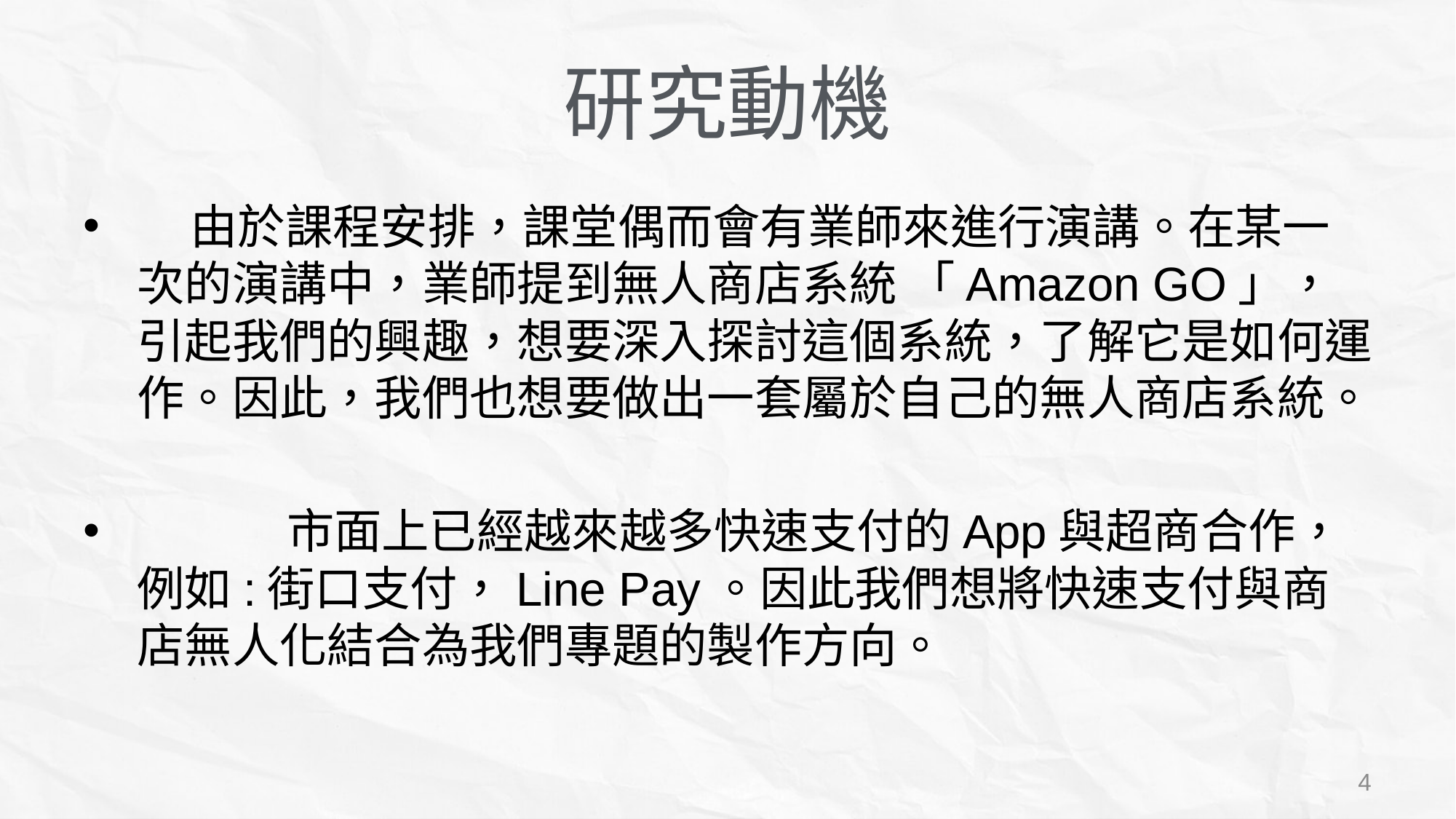

# 研究動機
    由於課程安排，課堂偶而會有業師來進行演講。在某一次的演講中，業師提到無人商店系統 「Amazon GO」，引起我們的興趣，想要深入探討這個系統，了解它是如何運作。因此，我們也想要做出一套屬於自己的無人商店系統。

 	   市面上已經越來越多快速支付的App與超商合作，例如:街口支付，Line Pay。因此我們想將快速支付與商店無人化結合為我們專題的製作方向。

4